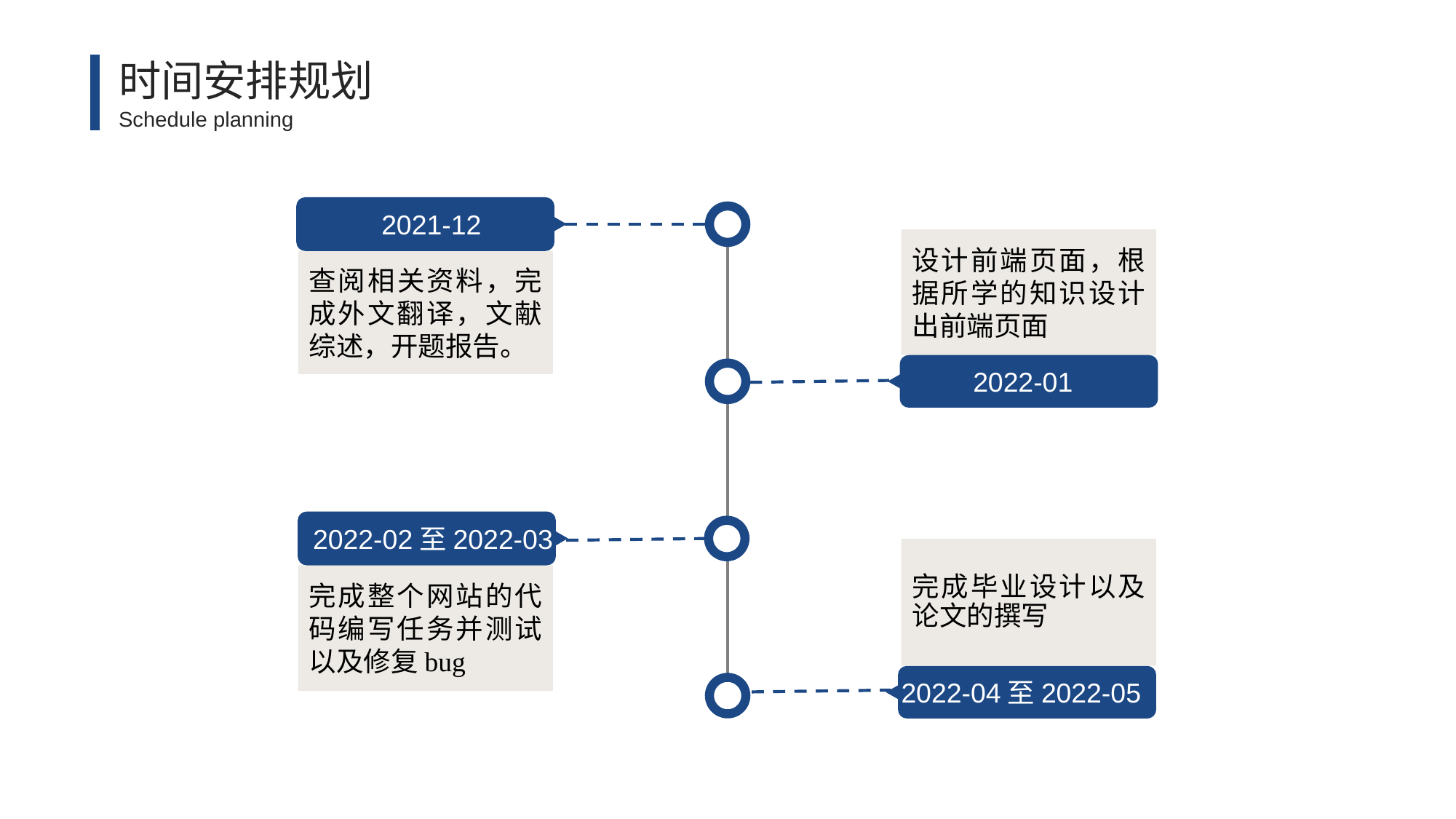

时间安排规划
Schedule planning
2021-12

设计前端页面，根据所学的知识设计出前端页面
查阅相关资料，完成外文翻译，文献综述，开题报告。
2022-01

2022-02至2022-03

完成毕业设计以及论文的撰写
完成整个网站的代码编写任务并测试以及修复bug
2022-04至2022-05